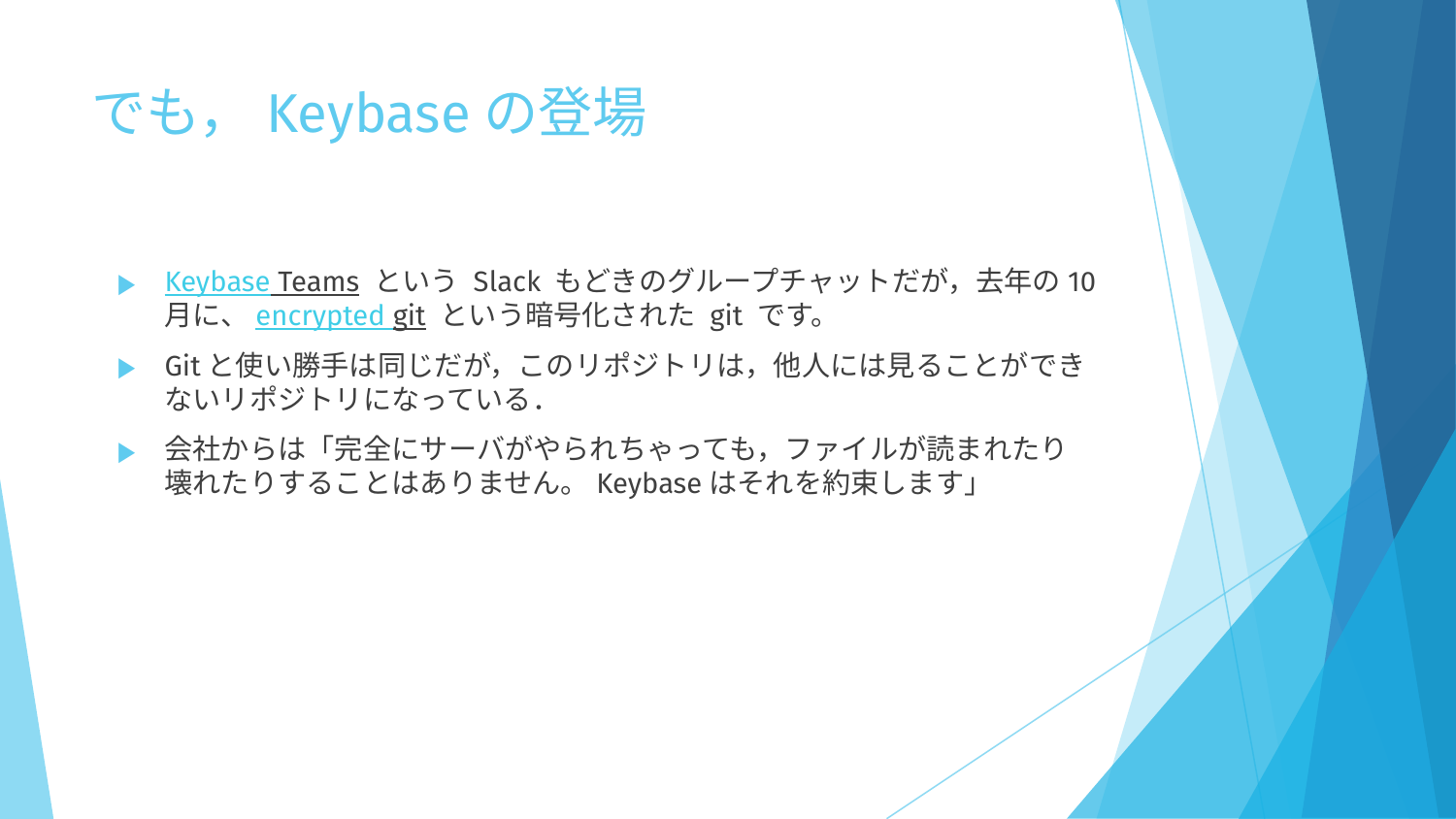

# でも，Keybaseの登場
Keybase Teams という Slack もどきのグループチャットだが，去年の10月に、encrypted git という暗号化された git です。
Gitと使い勝手は同じだが，このリポジトリは，他人には見ることができないリポジトリになっている．
会社からは「完全にサーバがやられちゃっても，ファイルが読まれたり壊れたりすることはありません。Keybaseはそれを約束します」